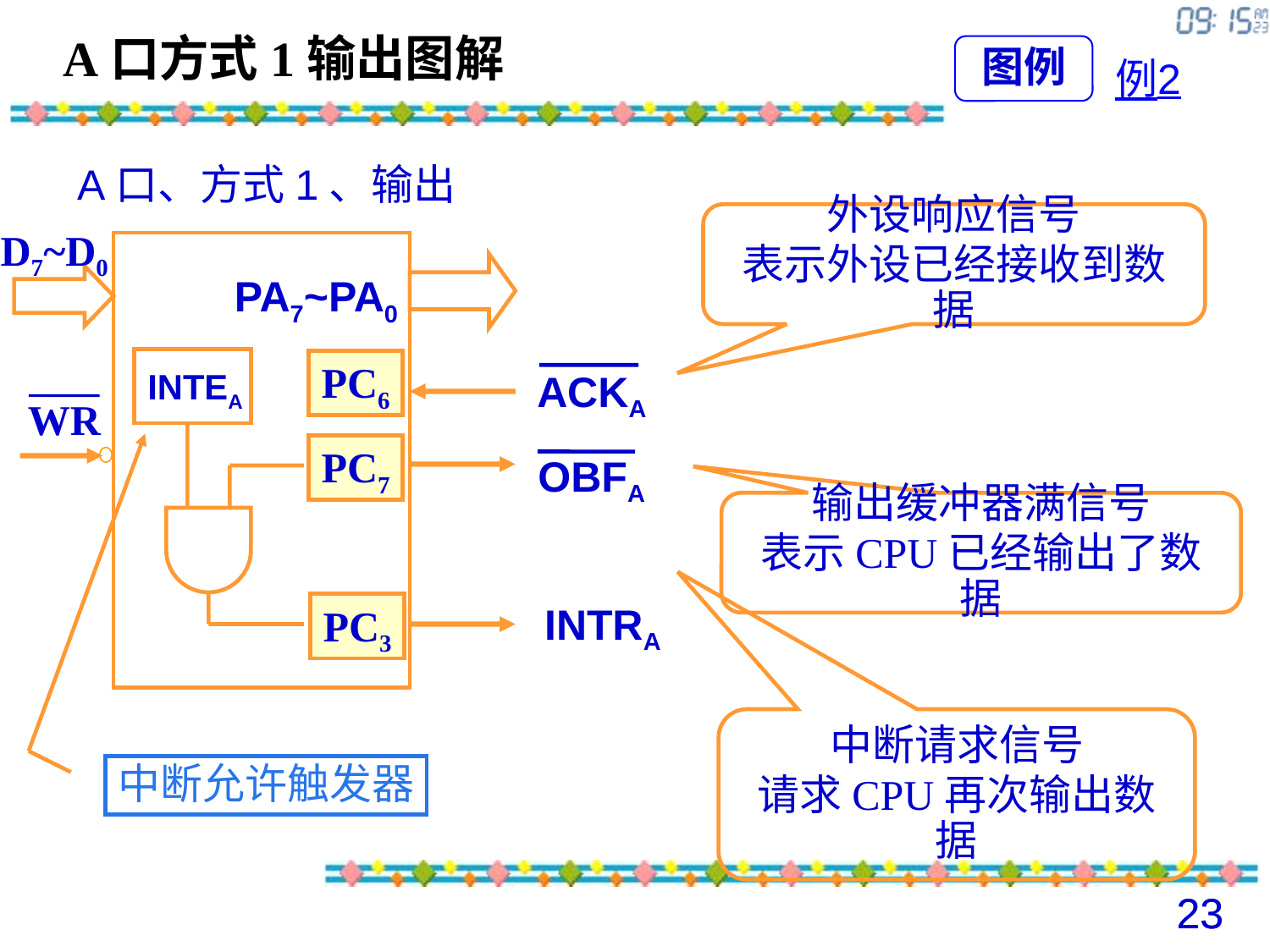

A口方式1输出图解
例2
图例
A口、方式1、输出

PA7~PA0

PC6
INTEA
ACKA

PC7
OBFA

INTRA
PC3

D7~D0

WR

中断允许触发器
外设响应信号
表示外设已经接收到数据
输出缓冲器满信号
表示CPU已经输出了数据
中断请求信号
请求CPU再次输出数据